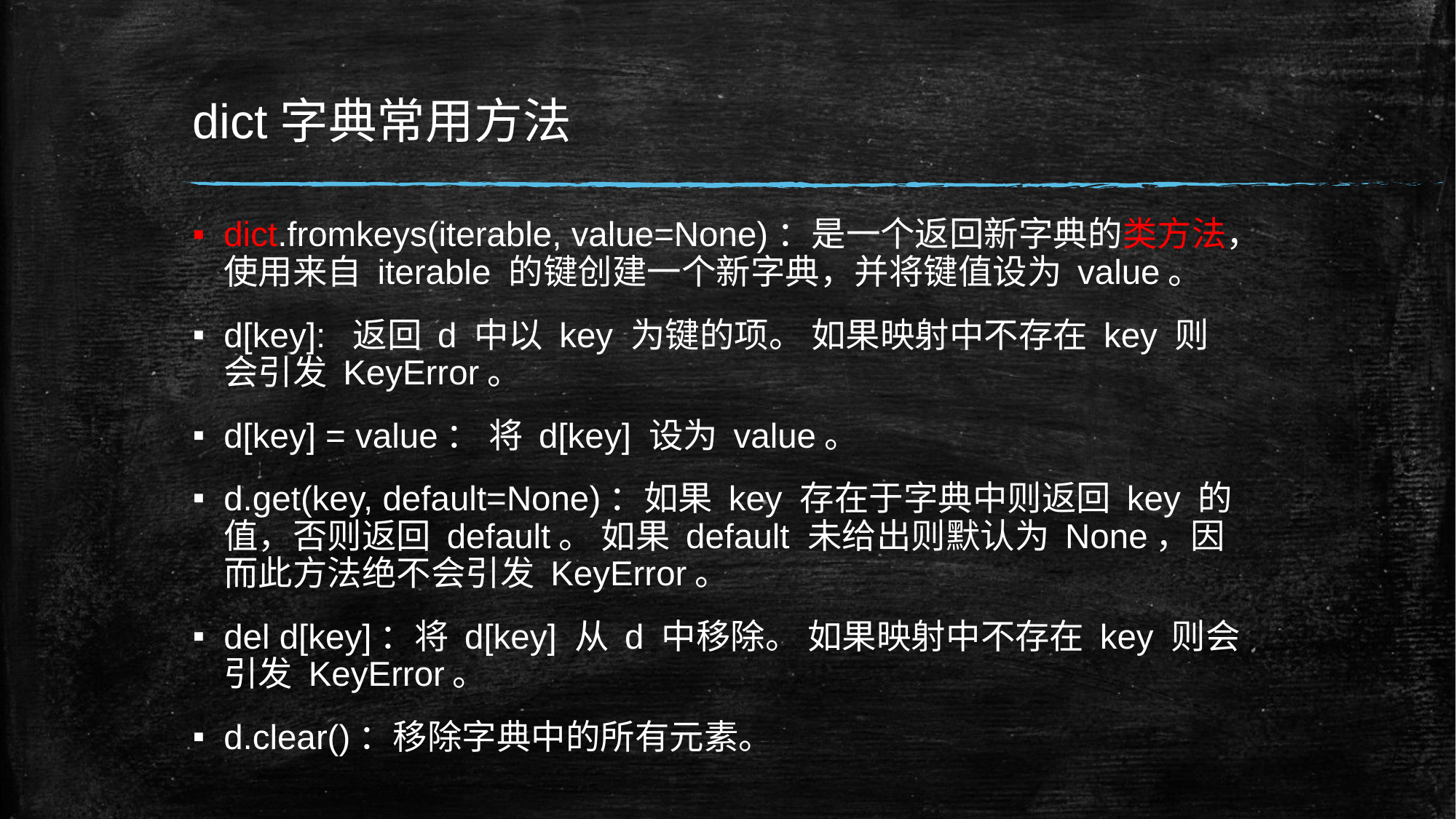

# dict字典常用方法
dict.fromkeys(iterable, value=None)：是一个返回新字典的类方法，使用来自 iterable 的键创建一个新字典，并将键值设为 value。
d[key]:  返回 d 中以 key 为键的项。 如果映射中不存在 key 则会引发 KeyError。
d[key] = value： 将 d[key] 设为 value。
d.get(key, default=None)：如果 key 存在于字典中则返回 key 的值，否则返回 default。 如果 default 未给出则默认为 None，因而此方法绝不会引发 KeyError。
del d[key]：将 d[key] 从 d 中移除。 如果映射中不存在 key 则会引发 KeyError。
d.clear()：移除字典中的所有元素。